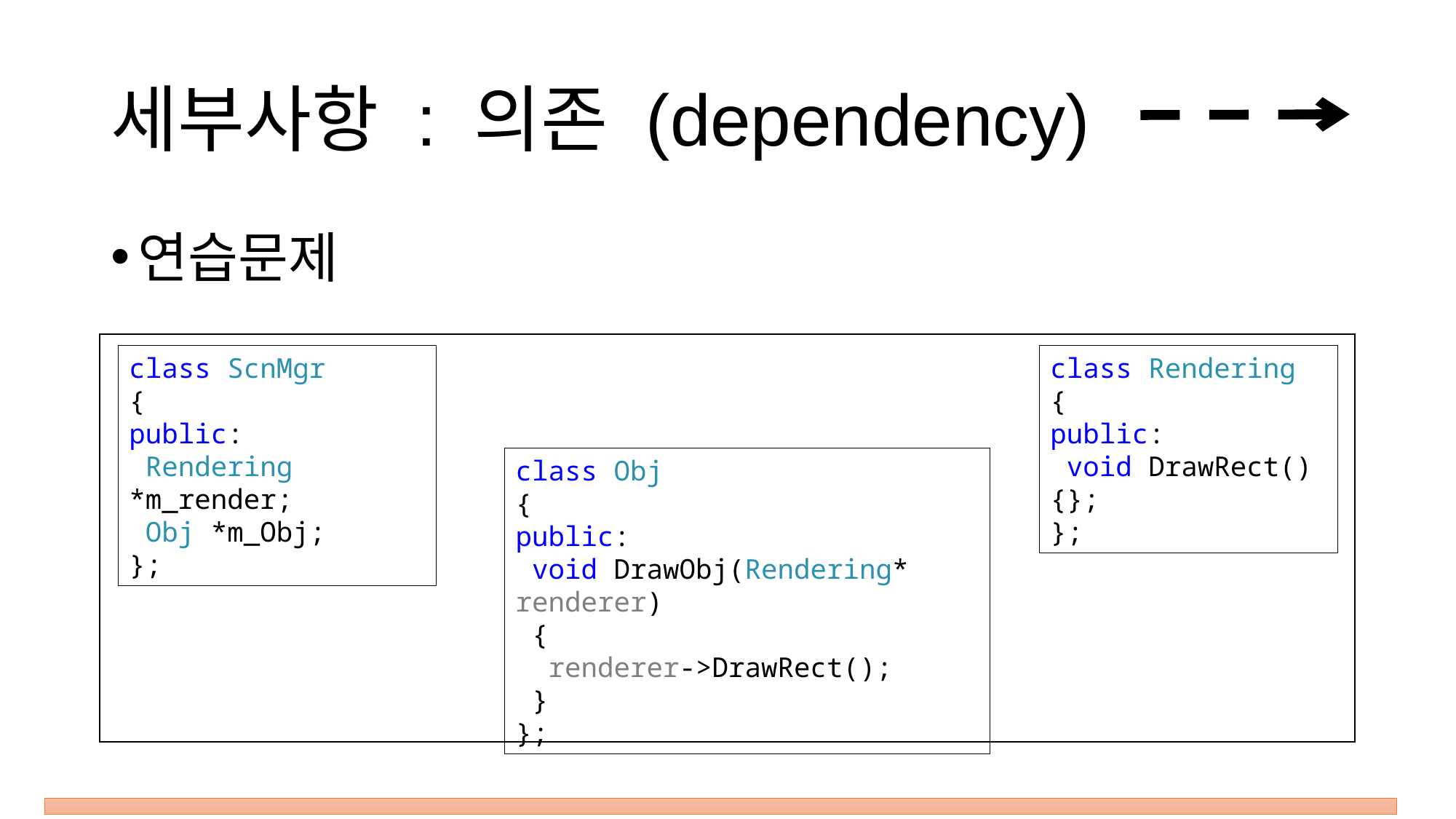

# 세부사항 : 의존 (dependency)
연습문제

class ScnMgr
{
public:
 Rendering *m_render;
 Obj *m_Obj;
};
class Rendering
{
public:
 void DrawRect() {};
};
class Obj
{
public:
 void DrawObj(Rendering* renderer)
 {
  renderer->DrawRect();
 }
};